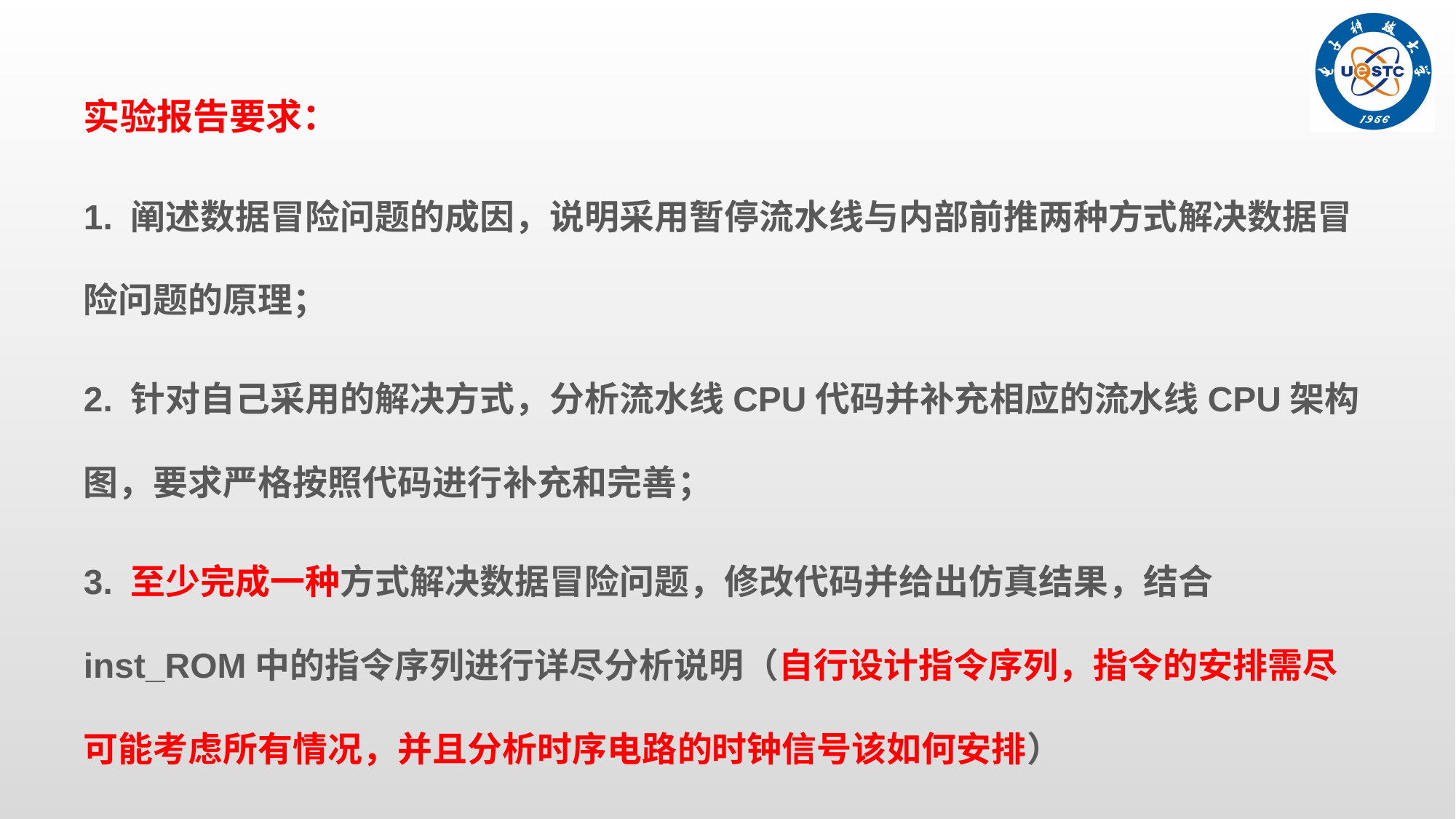

实验报告要求：
1. 阐述数据冒险问题的成因，说明采用暂停流水线与内部前推两种方式解决数据冒险问题的原理；
2. 针对自己采用的解决方式，分析流水线CPU代码并补充相应的流水线CPU架构图，要求严格按照代码进行补充和完善；
3. 至少完成一种方式解决数据冒险问题，修改代码并给出仿真结果，结合inst_ROM中的指令序列进行详尽分析说明（自行设计指令序列，指令的安排需尽可能考虑所有情况，并且分析时序电路的时钟信号该如何安排）